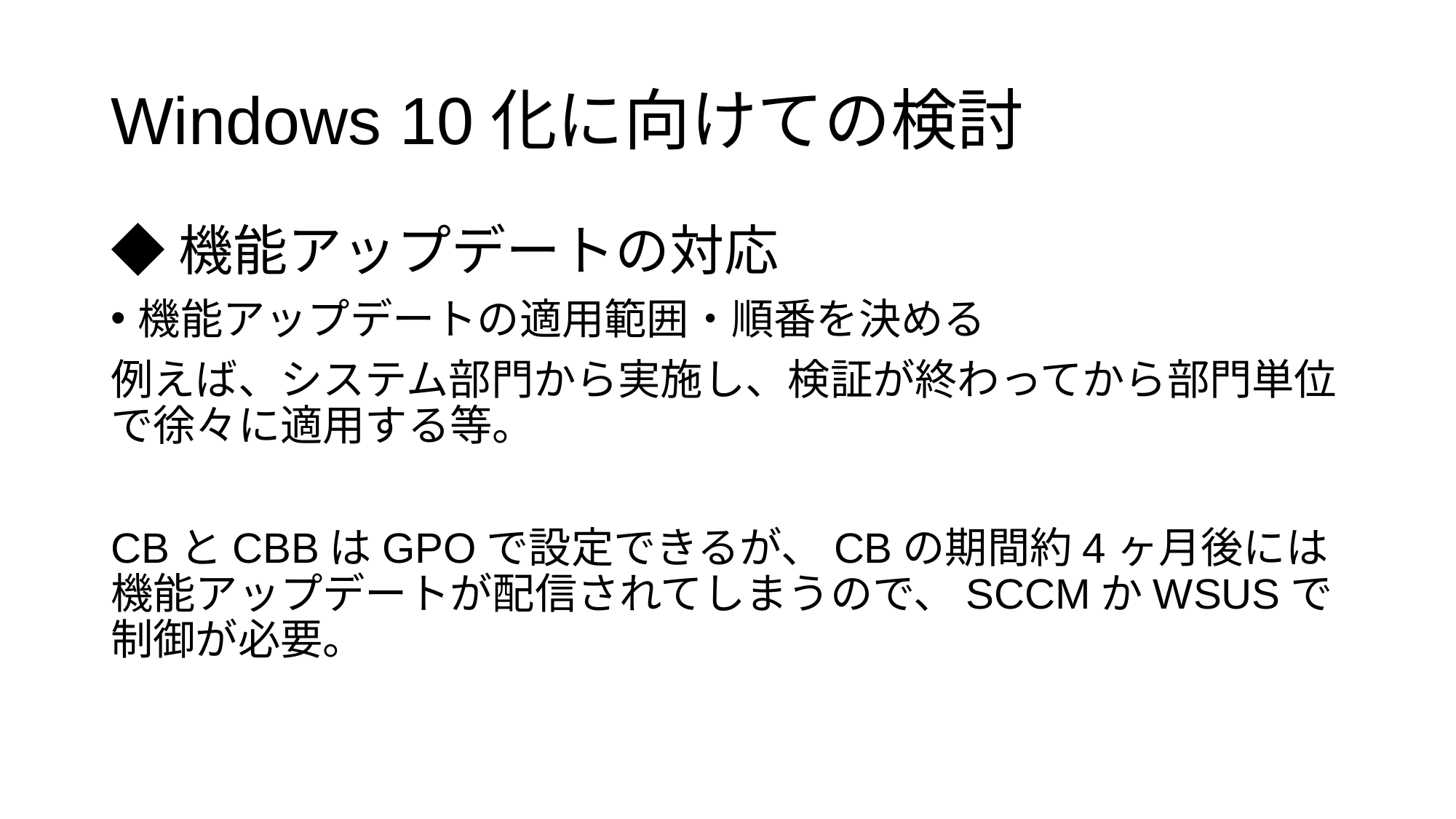

# Windows 10化に向けての検討
◆機能アップデートの対応
機能アップデートの適用範囲・順番を決める
例えば、システム部門から実施し、検証が終わってから部門単位で徐々に適用する等。

CBとCBBはGPOで設定できるが、CBの期間約4ヶ月後には機能アップデートが配信されてしまうので、SCCMかWSUSで制御が必要。